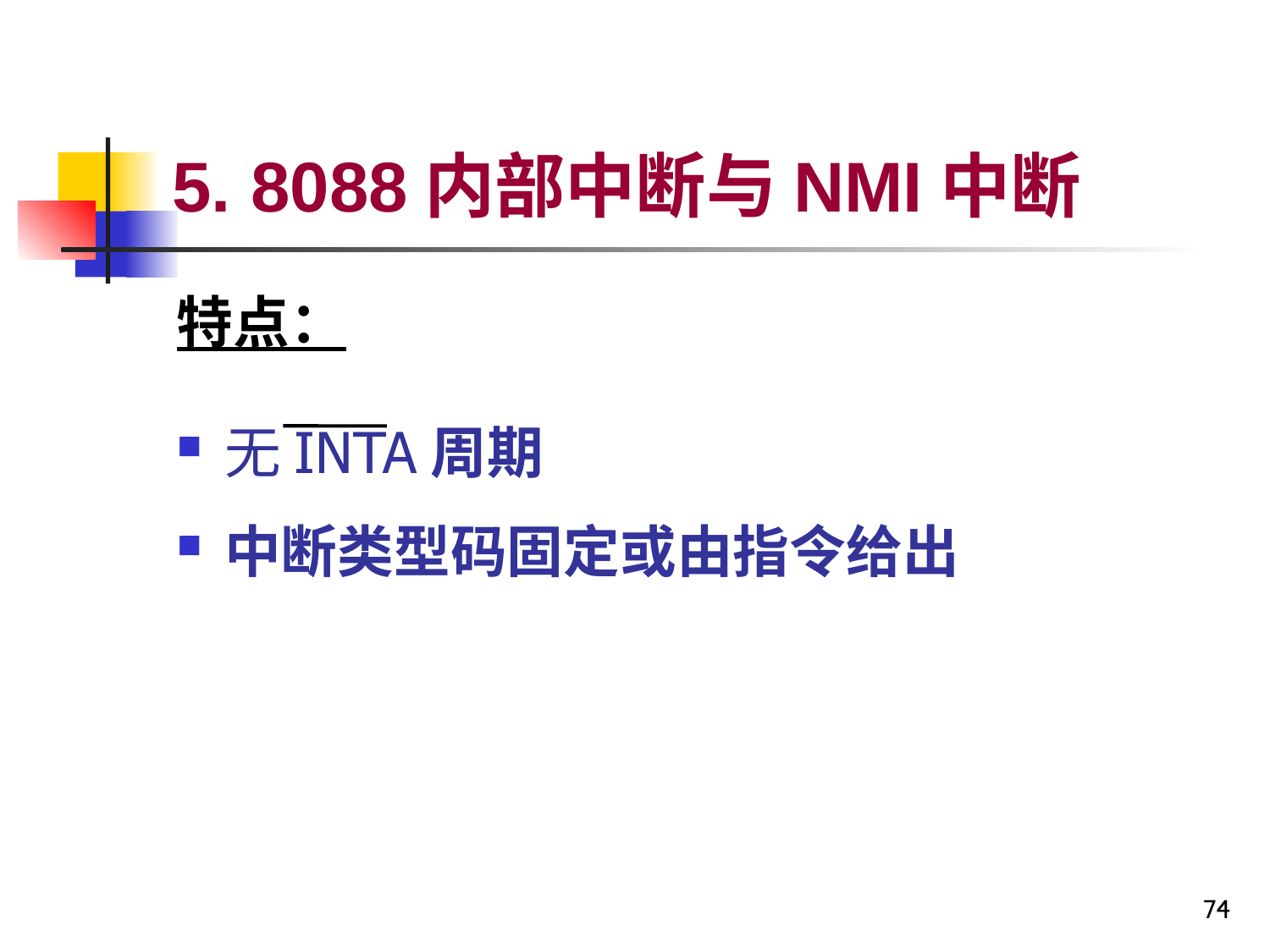

# 5. 8088内部中断与NMI中断
特点：
无INTA周期
中断类型码固定或由指令给出

74